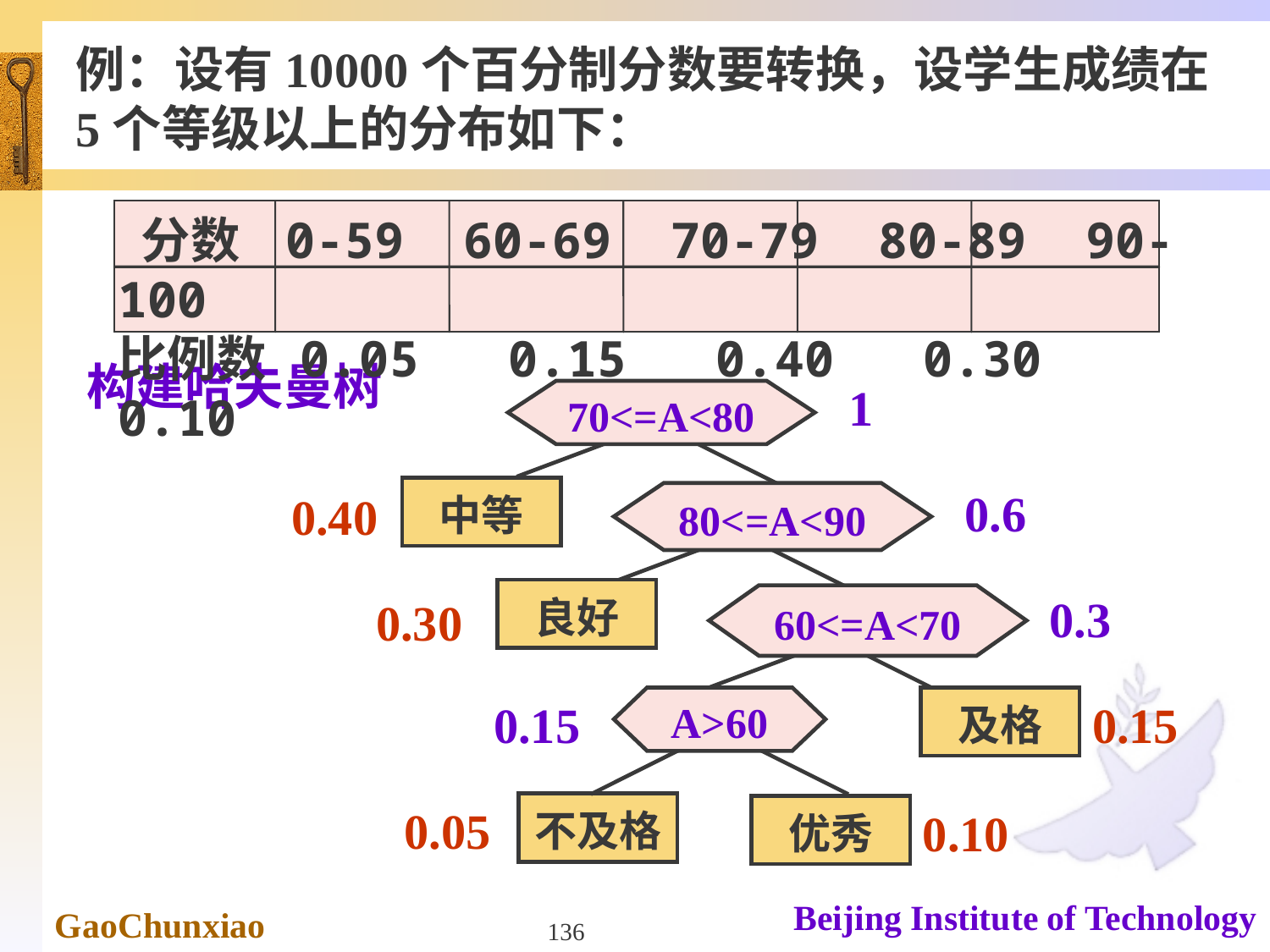

例：设有10000个百分制分数要转换，设学生成绩在5个等级以上的分布如下：

 分数   0-59  60-69  70-79  80-89  90-100
比例数  0.05   0.15   0.40   0.30   0.10
构建哈夫曼树
1
70<=A<80

 0.40
中等
0.6
80<=A<90

 0.30
良好
0.3
60<=A<70

0.15
A>60
及格
0.15

0.05
不及格
优秀
0.10
136